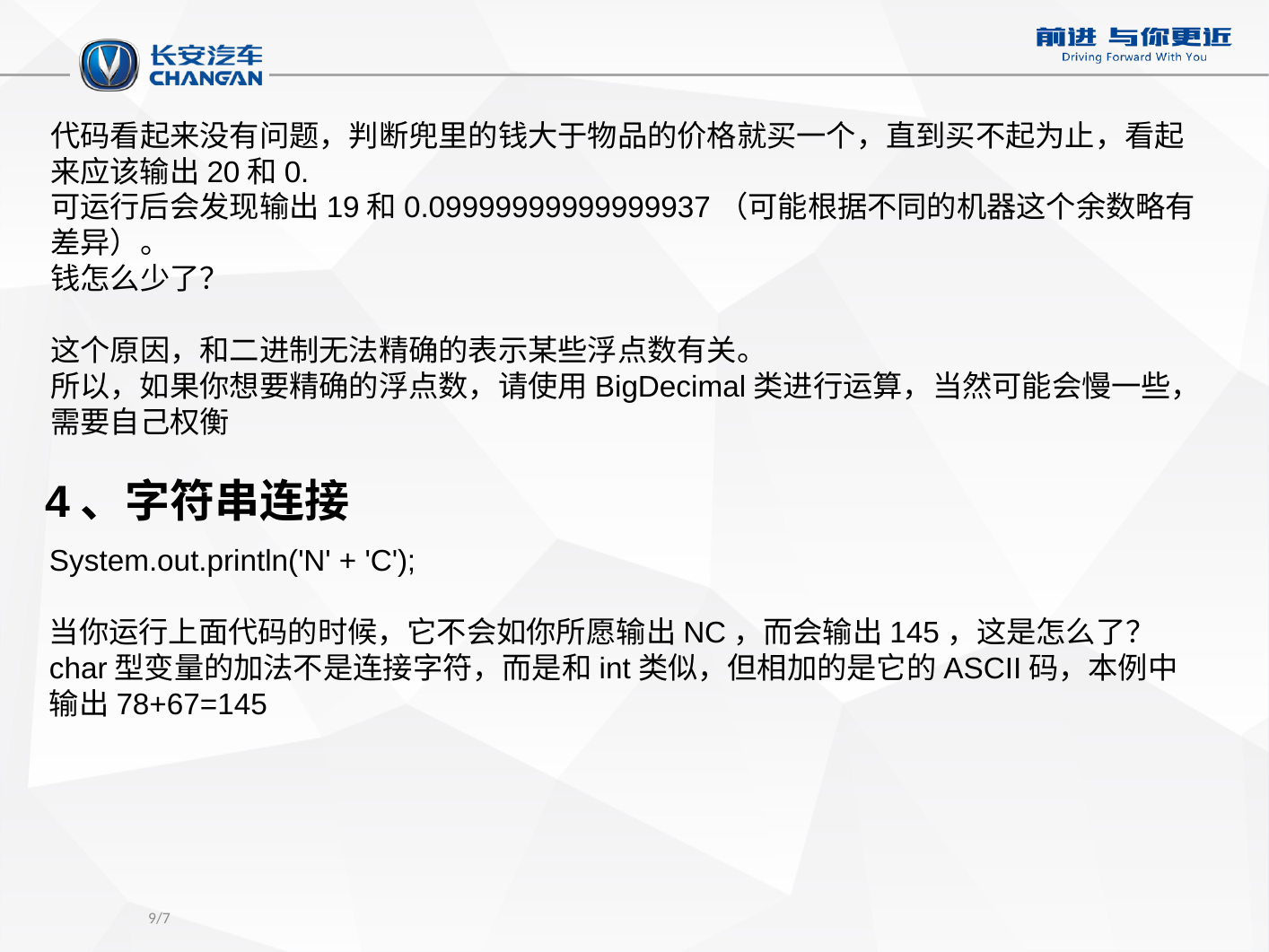

代码看起来没有问题，判断兜里的钱大于物品的价格就买一个，直到买不起为止，看起来应该输出20和0.
可运行后会发现输出19和0.09999999999999937（可能根据不同的机器这个余数略有差异）。
钱怎么少了？

这个原因，和二进制无法精确的表示某些浮点数有关。
所以，如果你想要精确的浮点数，请使用BigDecimal类进行运算，当然可能会慢一些，需要自己权衡

4、字符串连接
System.out.println('N' + 'C');

当你运行上面代码的时候，它不会如你所愿输出NC，而会输出145，这是怎么了？
char型变量的加法不是连接字符，而是和int类似，但相加的是它的ASCII码，本例中输出78+67=145

9/7